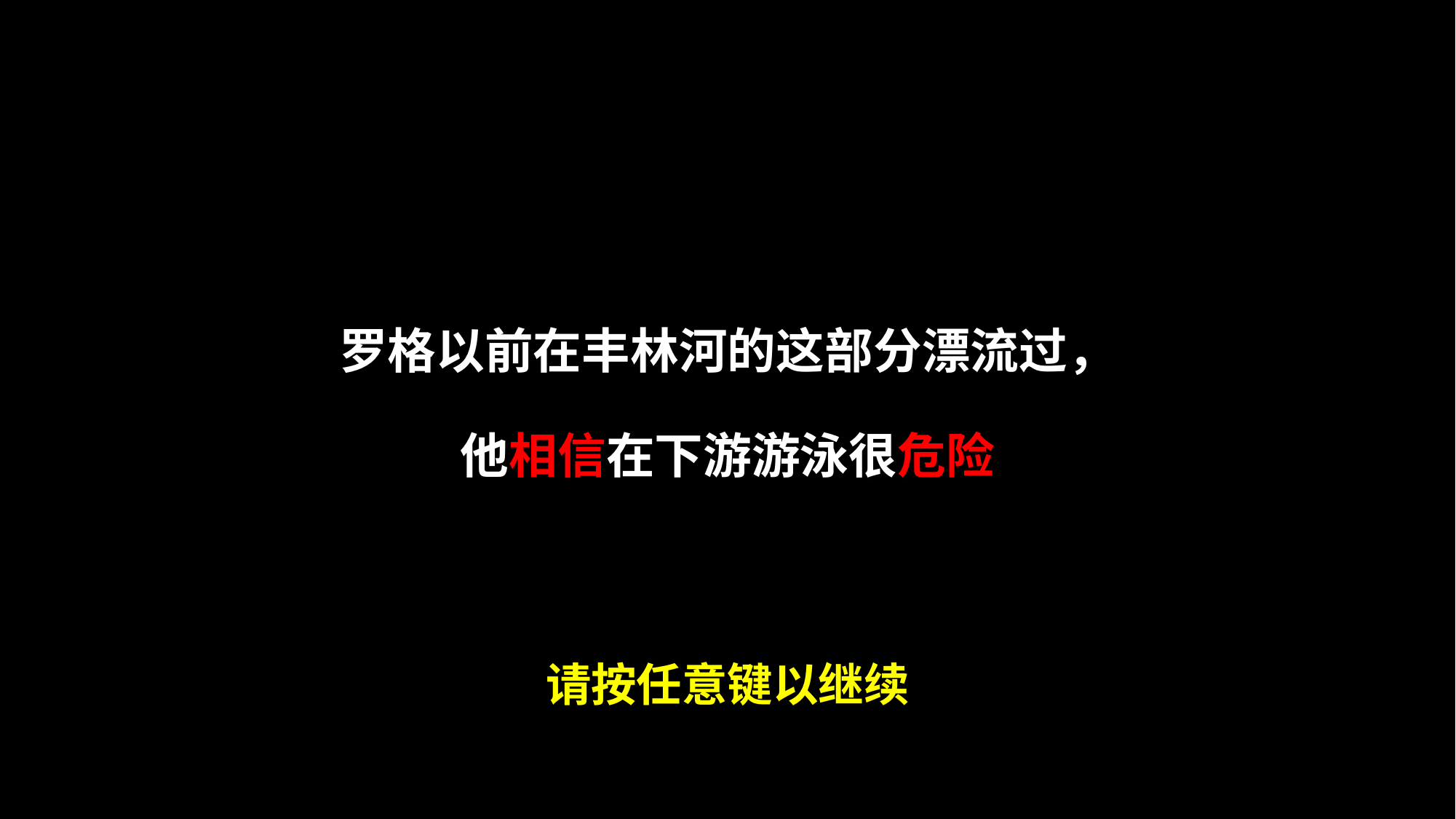

# 罗格以前在丰林河的这部分漂流过， 他相信在下游游泳很危险
请按任意键以继续